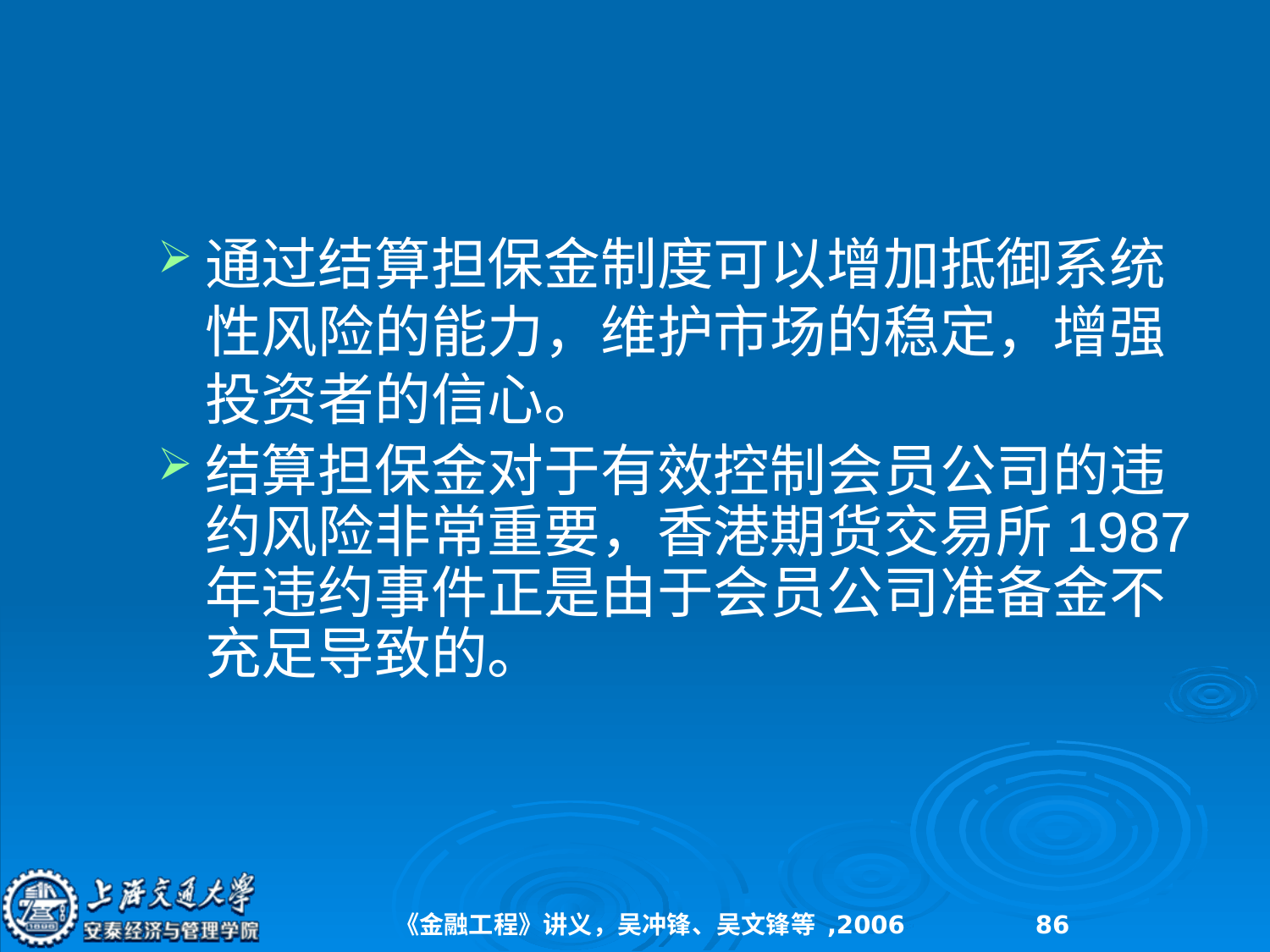

#
通过结算担保金制度可以增加抵御系统性风险的能力，维护市场的稳定，增强投资者的信心。
结算担保金对于有效控制会员公司的违约风险非常重要，香港期货交易所1987年违约事件正是由于会员公司准备金不充足导致的。